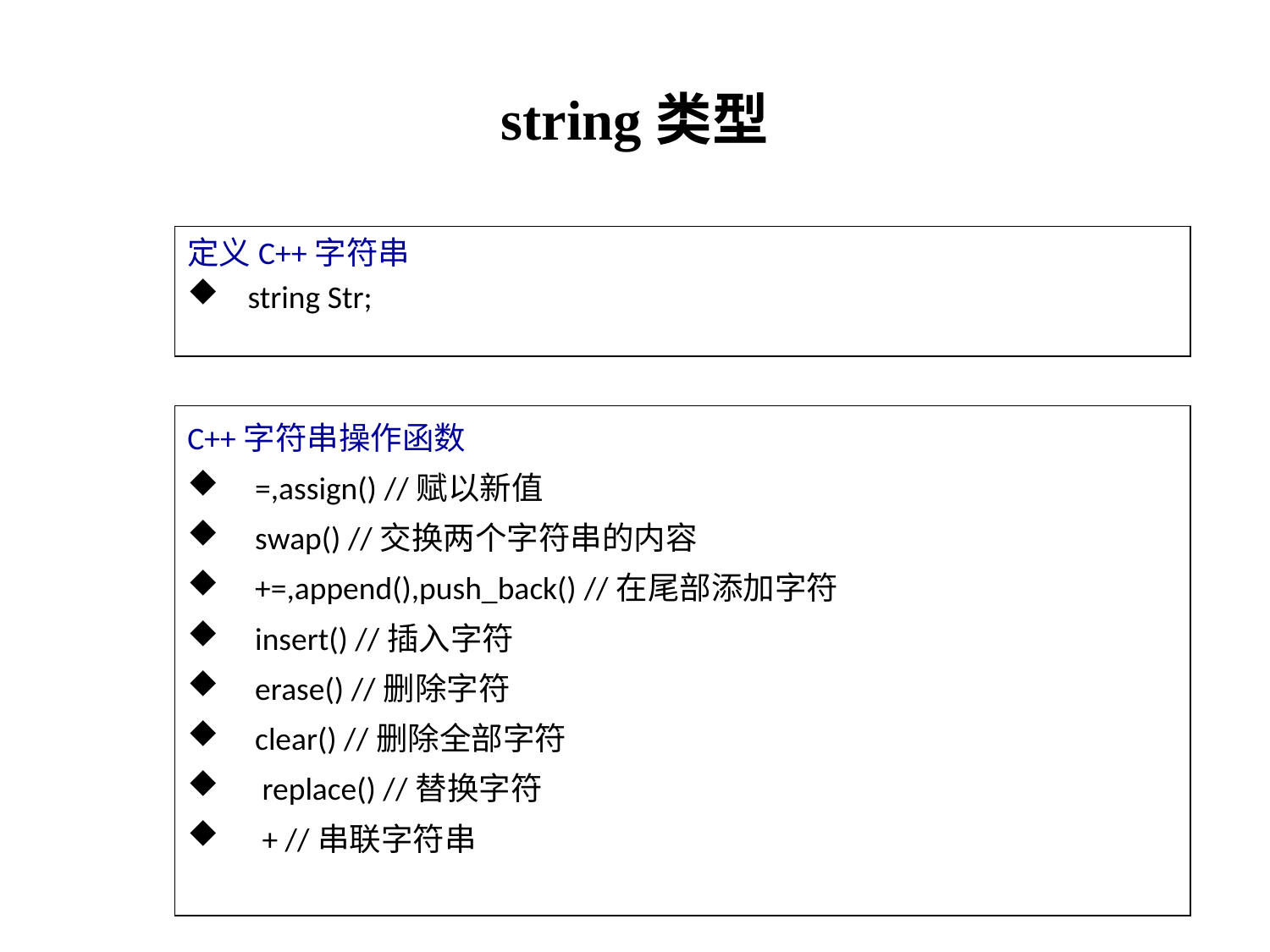

# string类型
定义C++字符串
    string Str;
C++字符串操作函数
     =,assign() //赋以新值
     swap() //交换两个字符串的内容
     +=,append(),push_back() //在尾部添加字符
     insert() //插入字符
     erase() //删除字符
     clear() //删除全部字符
      replace() //替换字符
      + //串联字符串